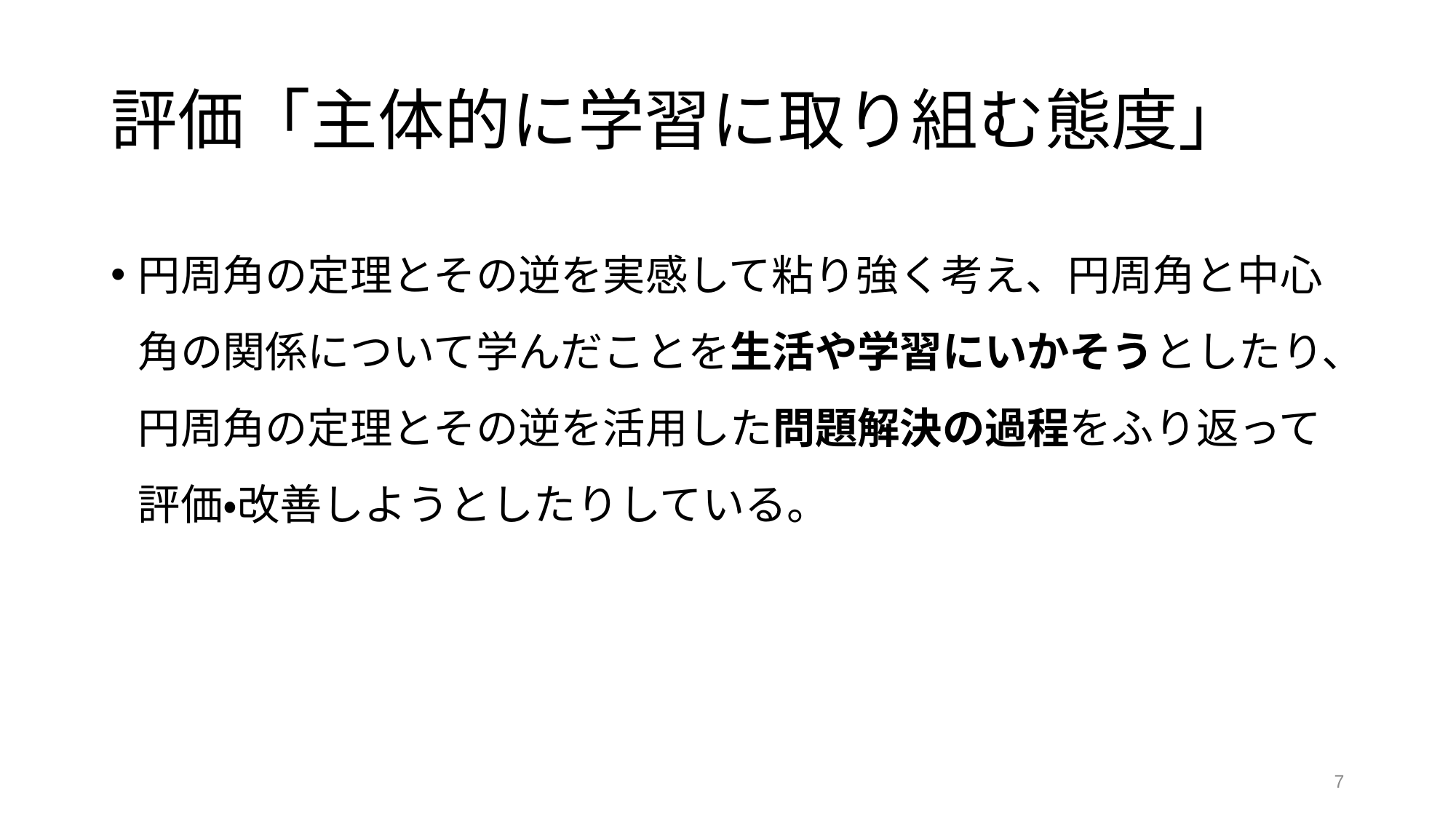

# 評価「主体的に学習に取り組む態度」
円周角の定理とその逆を実感して粘り強く考え、円周角と中心角の関係について学んだことを生活や学習にいかそうとしたり、円周角の定理とその逆を活用した問題解決の過程をふり返って評価・改善しようとしたりしている。
7